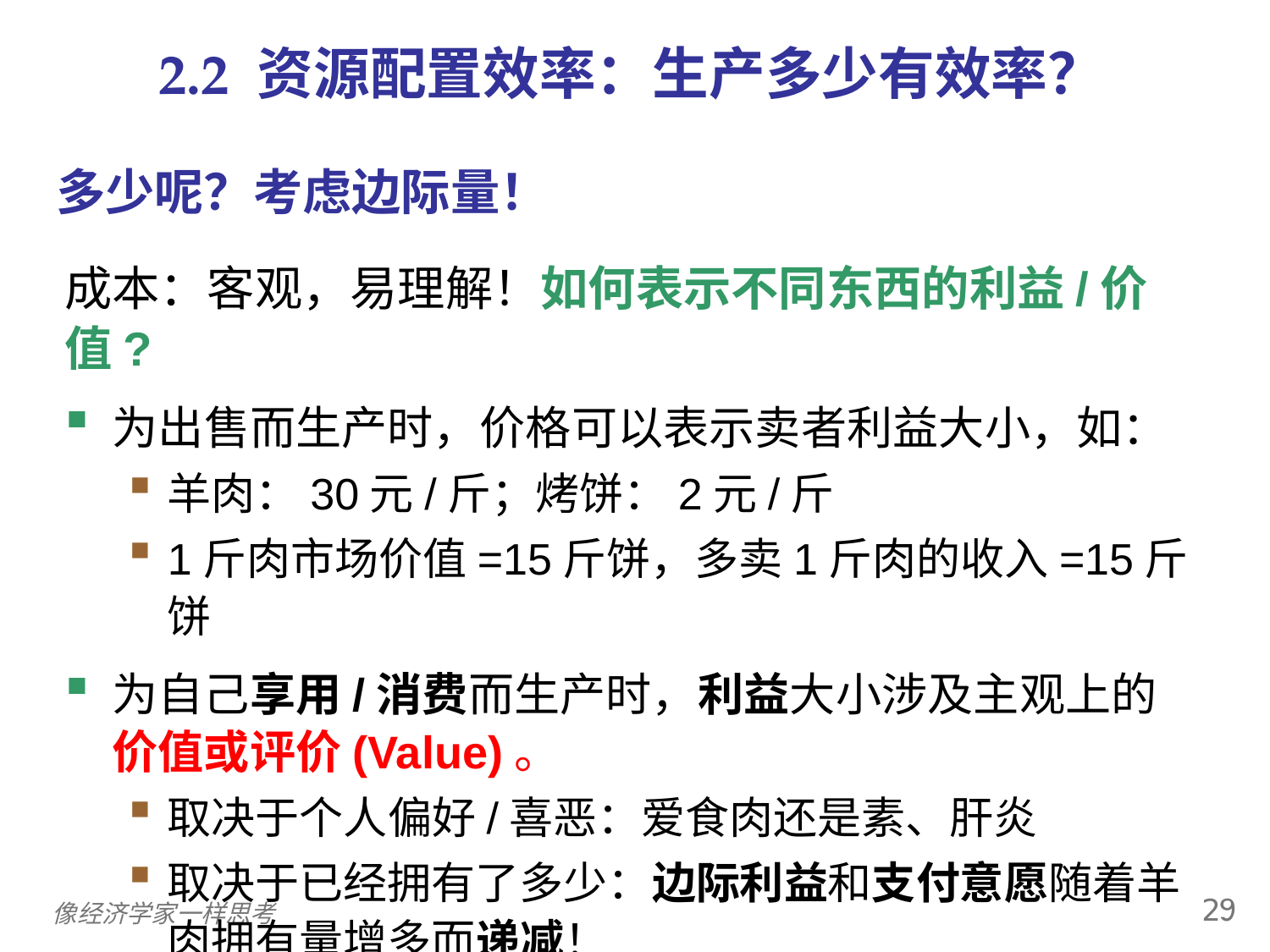

2.2 资源配置效率：生产多少有效率？
多少呢？考虑边际量！

成本：客观，易理解！如何表示不同东西的利益/价值?
为出售而生产时，价格可以表示卖者利益大小，如：
羊肉：30元/斤；烤饼：2元/斤
1斤肉市场价值=15斤饼，多卖1斤肉的收入=15斤饼
为自己享用/消费而生产时，利益大小涉及主观上的价值或评价(Value)。
取决于个人偏好/喜恶：爱食肉还是素、肝炎
取决于已经拥有了多少：边际利益和支付意愿随着羊肉拥有量增多而递减！

29
像经济学家一样思考